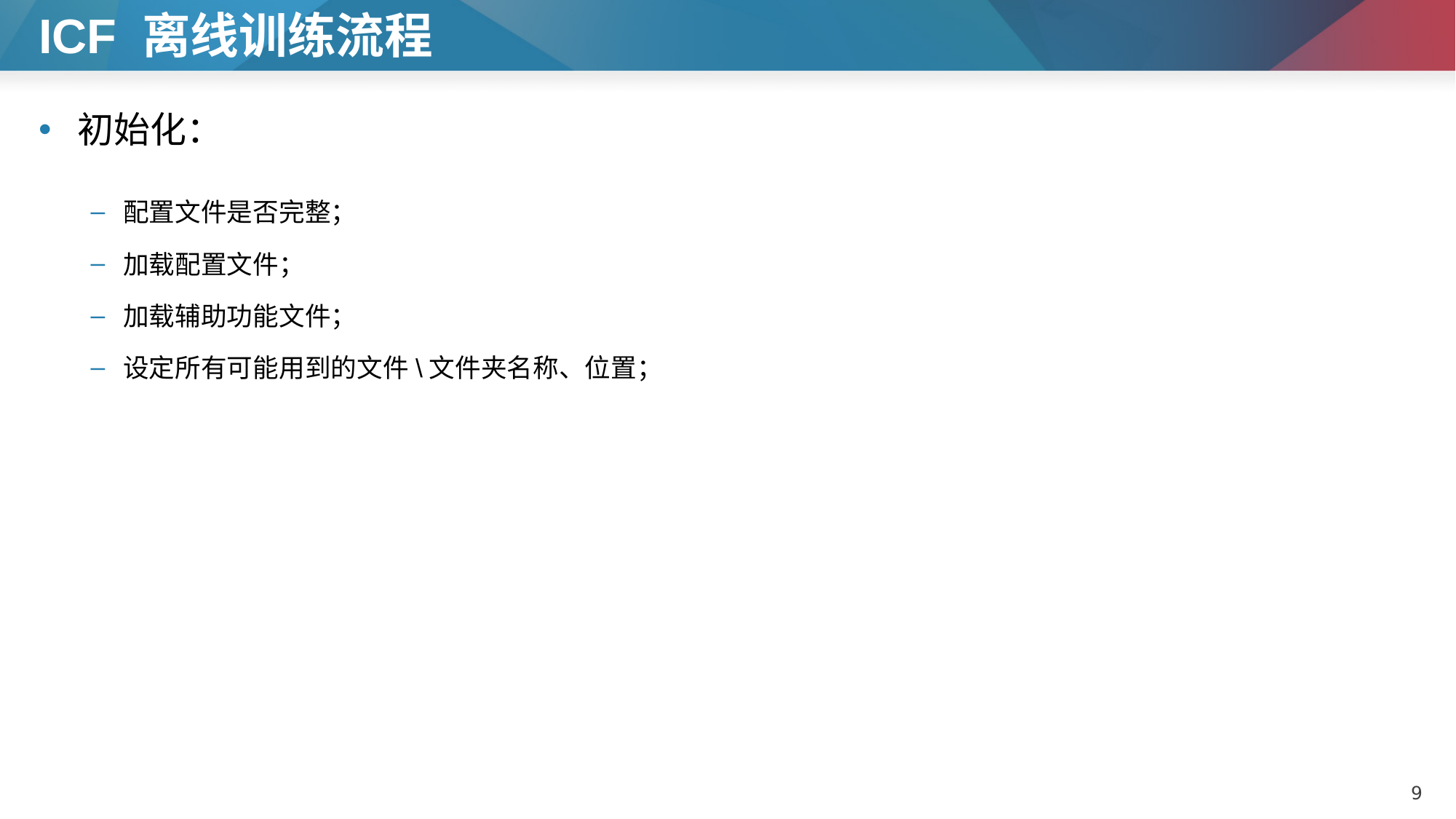

# ICF 离线训练流程
初始化：

配置文件是否完整；
加载配置文件；
加载辅助功能文件；
设定所有可能用到的文件\文件夹名称、位置；